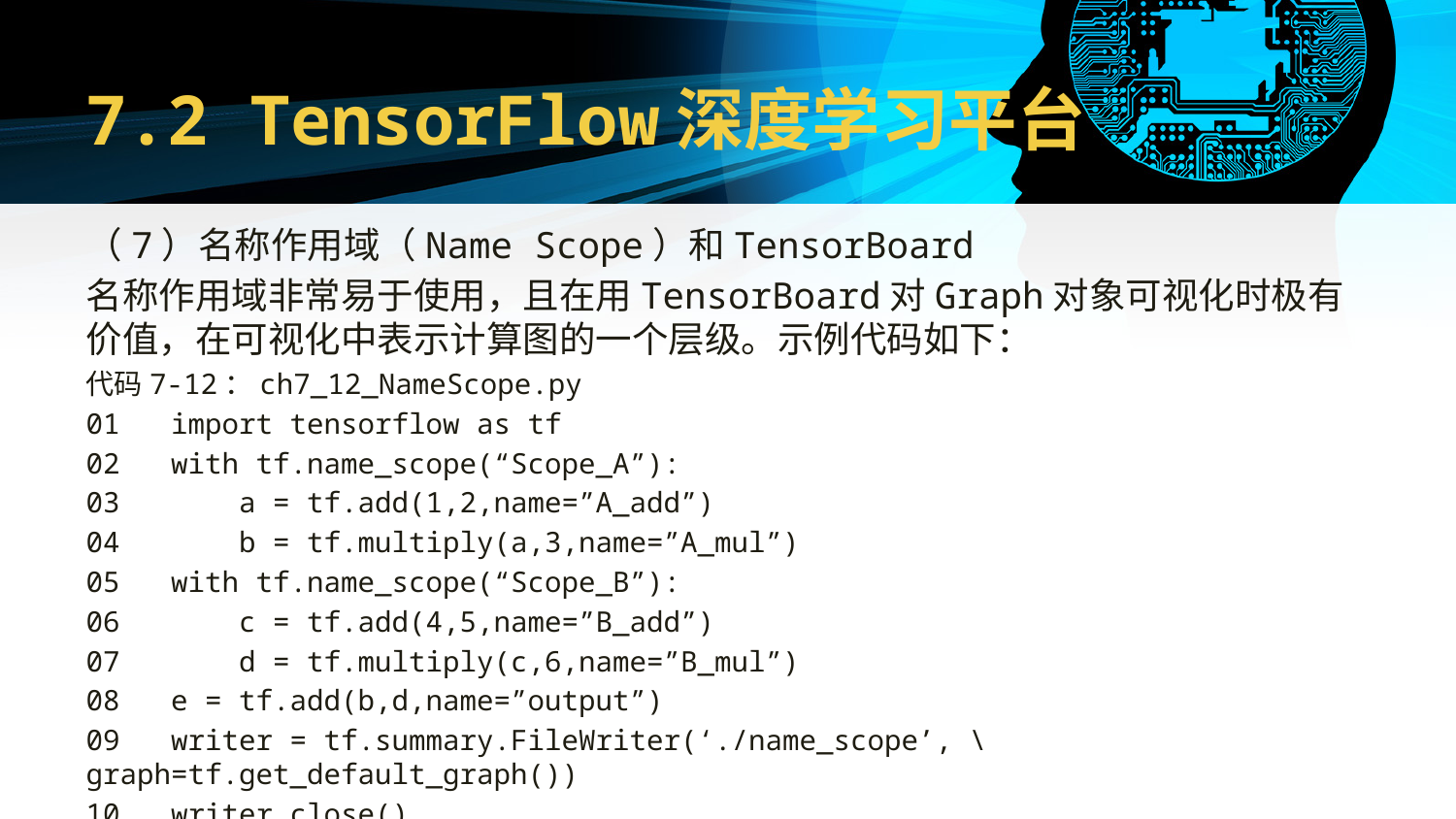

# 7.2 TensorFlow深度学习平台
（7）名称作用域（Name Scope）和TensorBoard
名称作用域非常易于使用，且在用TensorBoard对Graph对象可视化时极有价值，在可视化中表示计算图的一个层级。示例代码如下：
代码7-12：ch7_12_NameScope.py
01   import tensorflow as tf
02   with tf.name_scope(“Scope_A”):
03       a = tf.add(1,2,name=”A_add”)
04       b = tf.multiply(a,3,name=”A_mul”)
05   with tf.name_scope(“Scope_B”):
06       c = tf.add(4,5,name=”B_add”)
07       d = tf.multiply(c,6,name=”B_mul”)
08   e = tf.add(b,d,name=”output”)
09   writer = tf.summary.FileWriter(‘./name_scope’, \ graph=tf.get_default_graph())
10   writer.close()